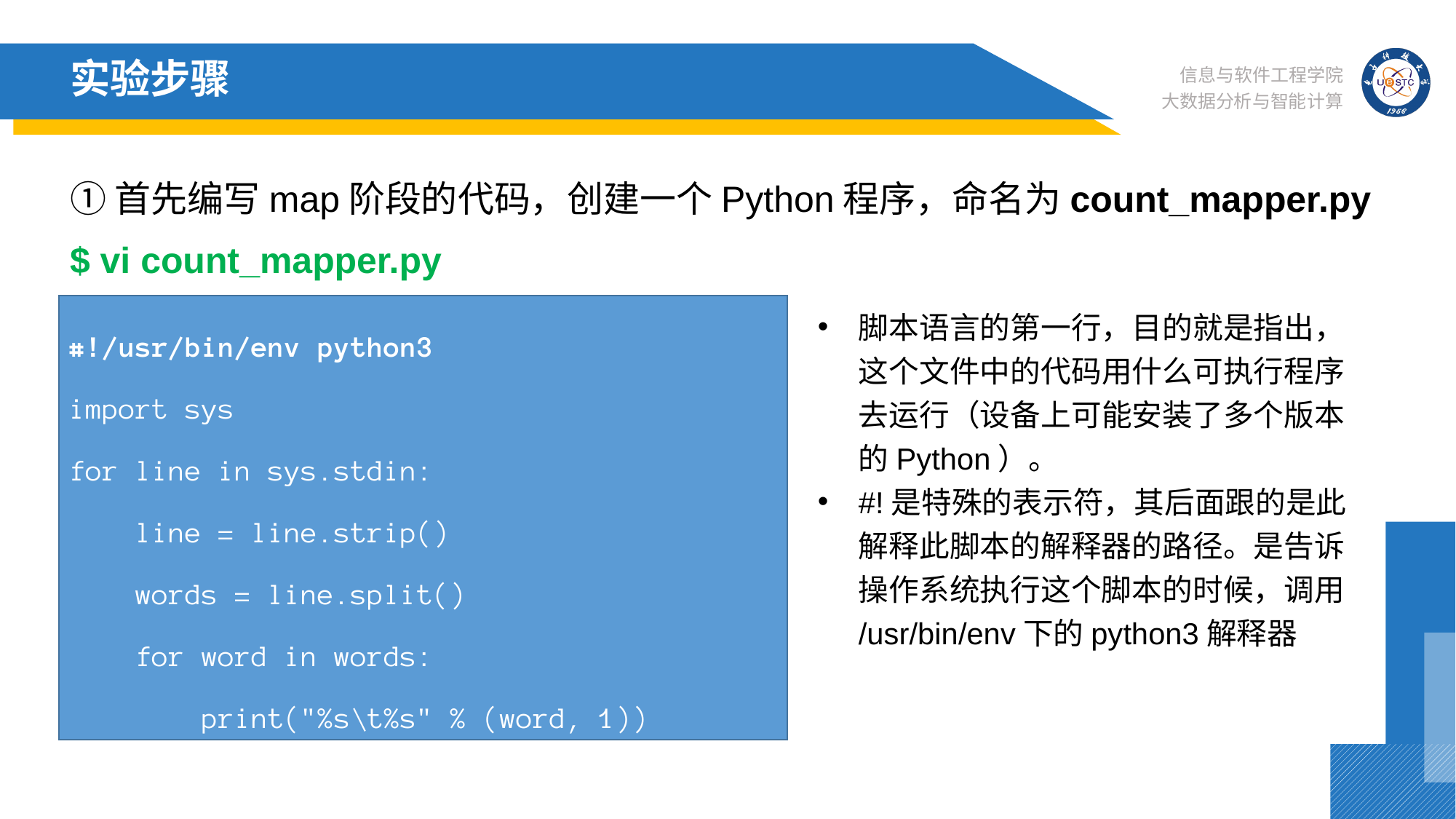

# 实验步骤
①首先编写map阶段的代码，创建一个Python程序，命名为count_mapper.py
$ vi count_mapper.py

#!/usr/bin/env python3
import sys
for line in sys.stdin:
    line = line.strip()
    words = line.split()
    for word in words:
        print("%s\t%s" % (word, 1))
脚本语言的第一行，目的就是指出，这个文件中的代码用什么可执行程序去运行（设备上可能安装了多个版本的Python）。
#!是特殊的表示符，其后面跟的是此解释此脚本的解释器的路径。是告诉操作系统执行这个脚本的时候，调用/usr/bin/env下的python3解释器